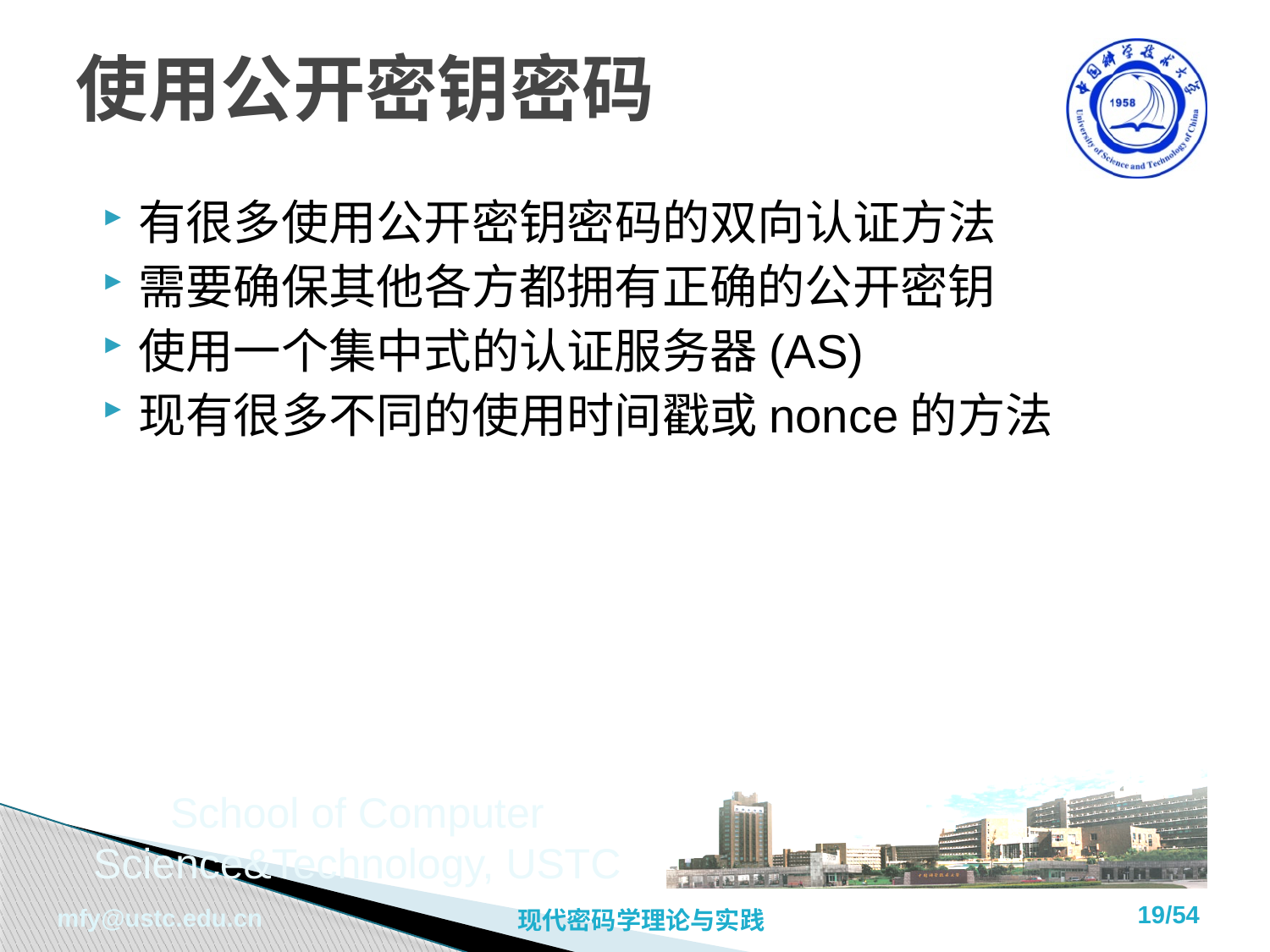

# 使用公开密钥密码
有很多使用公开密钥密码的双向认证方法
需要确保其他各方都拥有正确的公开密钥
使用一个集中式的认证服务器(AS)
现有很多不同的使用时间戳或nonce的方法